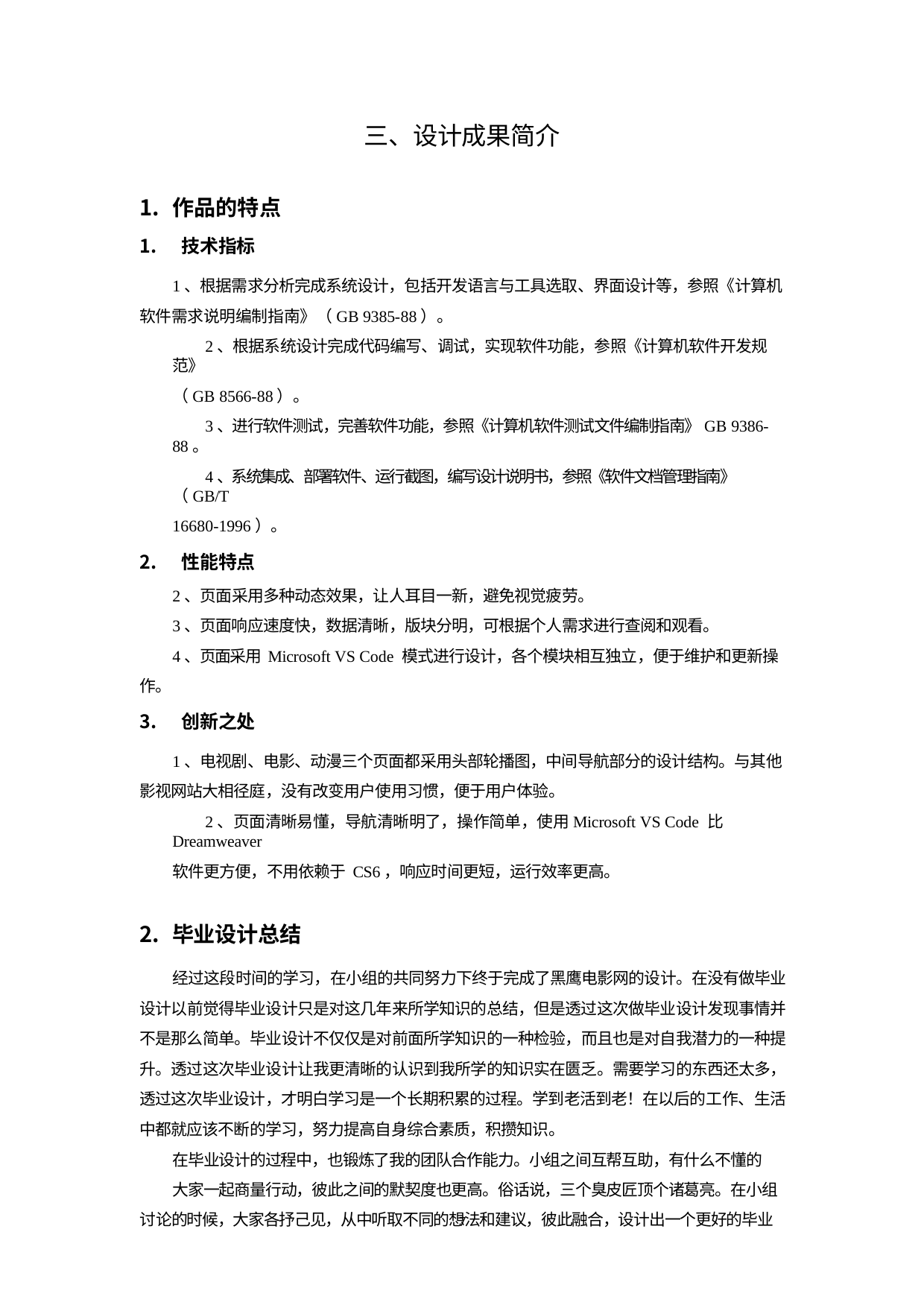

三、设计成果简介

作品的特点

技术指标
1、根据需求分析完成系统设计，包括开发语言与工具选取、界面设计等，参照《计算机软件需求说明编制指南》（GB 9385-88）。
2、根据系统设计完成代码编写、调试，实现软件功能，参照《计算机软件开发规范》
（GB 8566-88）。
3、进行软件测试，完善软件功能，参照《计算机软件测试文件编制指南》GB 9386-88。
4、系统集成、部署软件、运行截图，编写设计说明书，参照《软件文档管理指南》（GB/T
16680-1996）。
性能特点

2、页面采用多种动态效果，让人耳目一新，避免视觉疲劳。
3、页面响应速度快，数据清晰，版块分明，可根据个人需求进行查阅和观看。
4、页面采用 Microsoft VS Code 模式进行设计，各个模块相互独立，便于维护和更新操
作。

创新之处
1、电视剧、电影、动漫三个页面都采用头部轮播图，中间导航部分的设计结构。与其他影视网站大相径庭，没有改变用户使用习惯，便于用户体验。
2、页面清晰易懂，导航清晰明了，操作简单，使用Microsoft VS Code 比 Dreamweaver
软件更方便，不用依赖于 CS6，响应时间更短，运行效率更高。

毕业设计总结
经过这段时间的学习，在小组的共同努力下终于完成了黑鹰电影网的设计。在没有做毕业设计以前觉得毕业设计只是对这几年来所学知识的总结，但是透过这次做毕业设计发现事情并不是那么简单。毕业设计不仅仅是对前面所学知识的一种检验，而且也是对自我潜力的一种提升。透过这次毕业设计让我更清晰的认识到我所学的知识实在匮乏。需要学习的东西还太多，透过这次毕业设计，才明白学习是一个长期积累的过程。学到老活到老！在以后的工作、生活中都就应该不断的学习，努力提高自身综合素质，积攒知识。
在毕业设计的过程中，也锻炼了我的团队合作能力。小组之间互帮互助，有什么不懂的
大家一起商量行动，彼此之间的默契度也更高。俗话说，三个臭皮匠顶个诸葛亮。在小组讨论的时候，大家各抒己见，从中听取不同的想法和建议，彼此融合，设计出一个更好的毕业
7